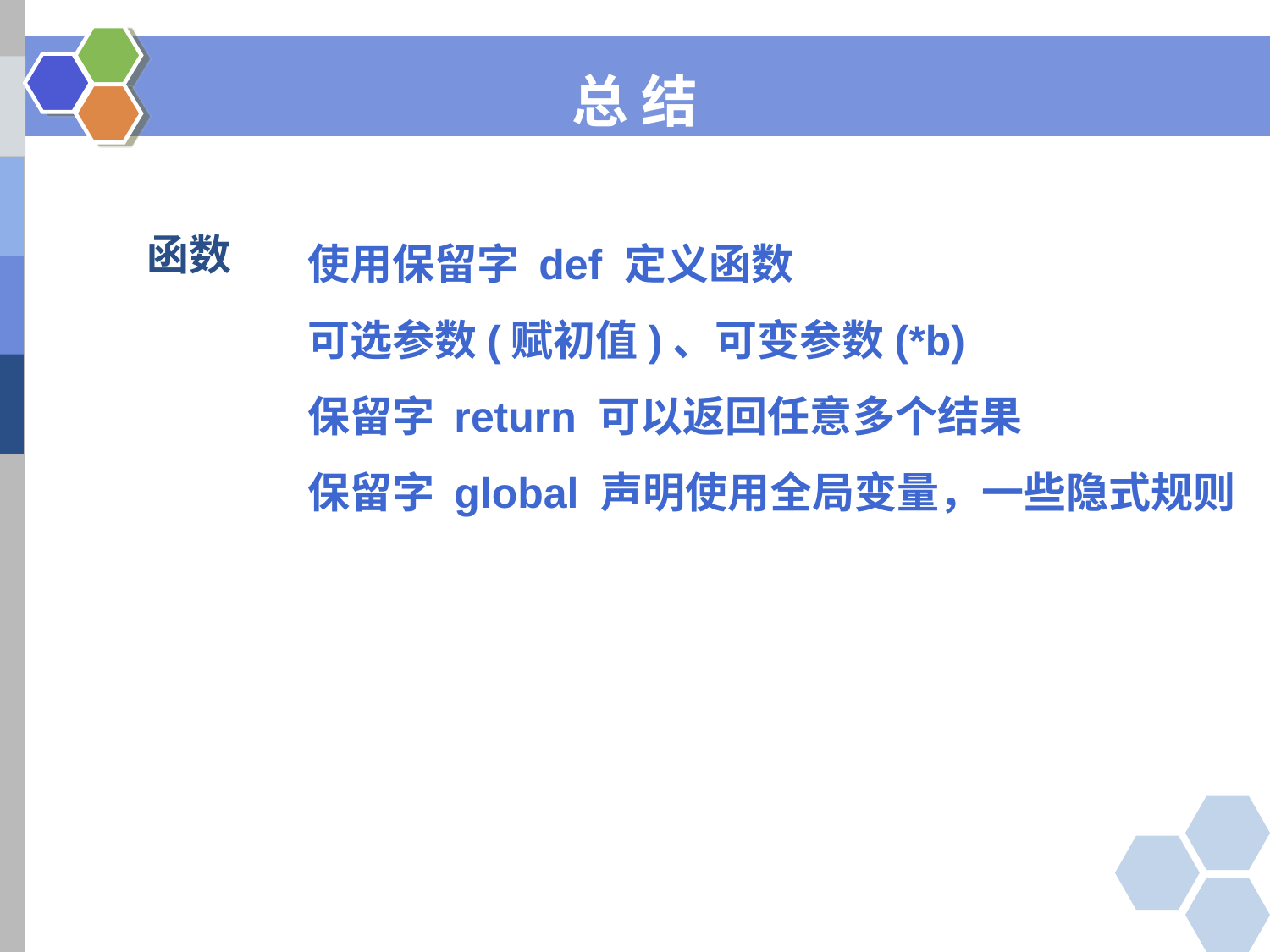

总 结

函数
使用保留字 def 定义函数
可选参数(赋初值)、可变参数(*b)
保留字 return 可以返回任意多个结果
保留字 global 声明使用全局变量，一些隐式规则